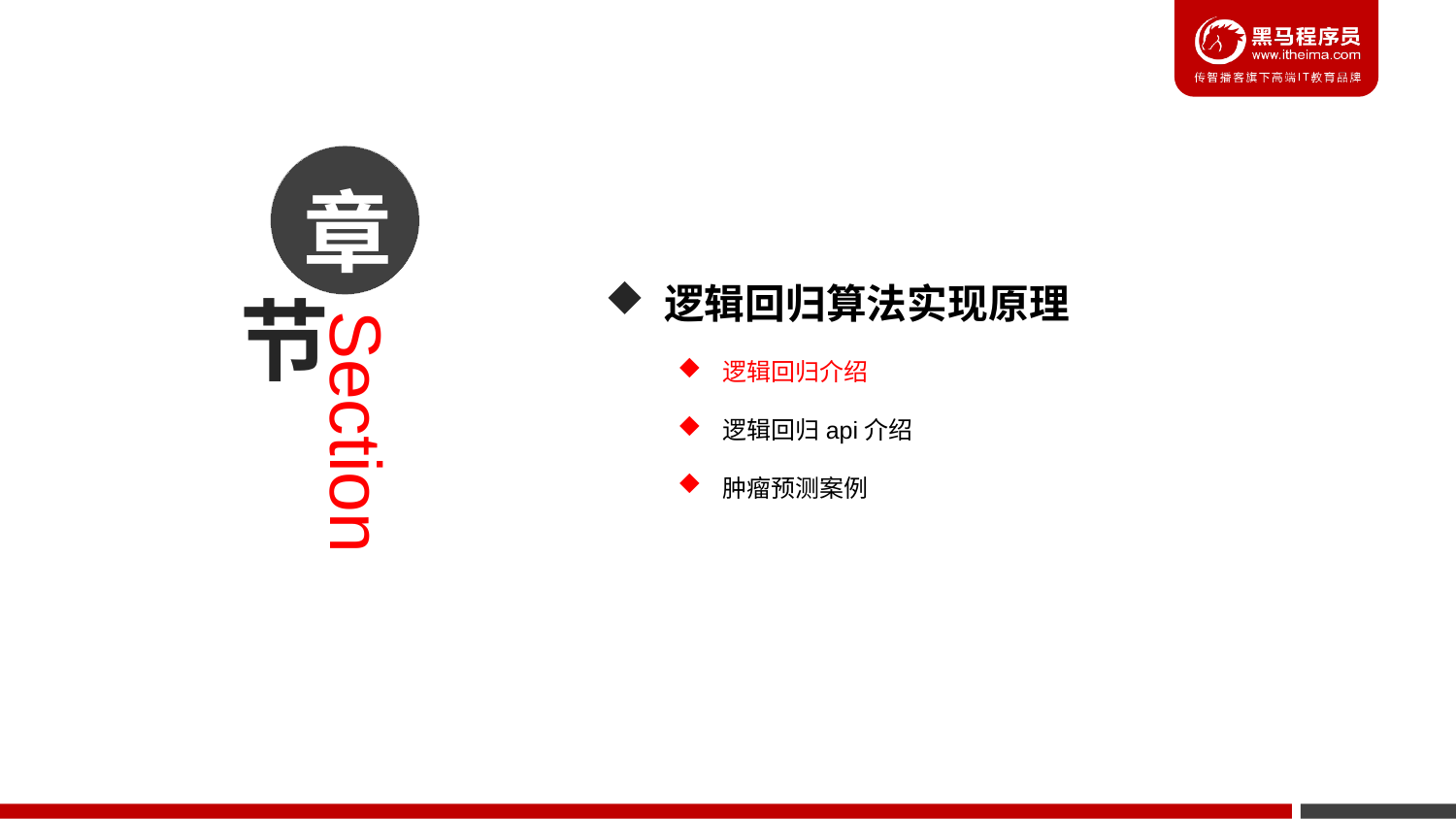

章
 逻辑回归算法实现原理
逻辑回归介绍
逻辑回归api介绍
肿瘤预测案例
节
Section